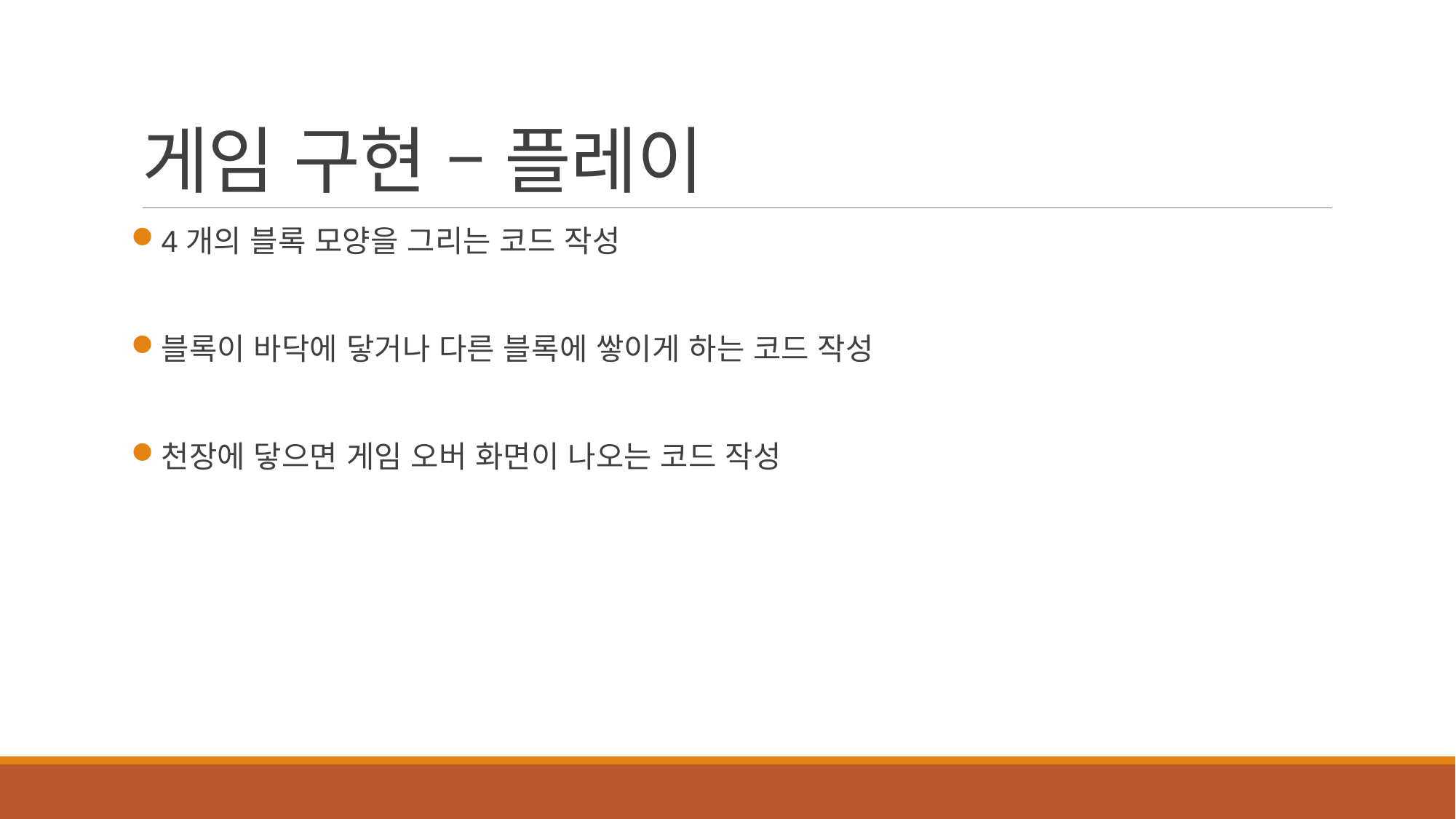

# 게임 구현 – 플레이
4개의 블록 모양을 그리는 코드 작성

블록이 바닥에 닿거나 다른 블록에 쌓이게 하는 코드 작성

천장에 닿으면 게임 오버 화면이 나오는 코드 작성